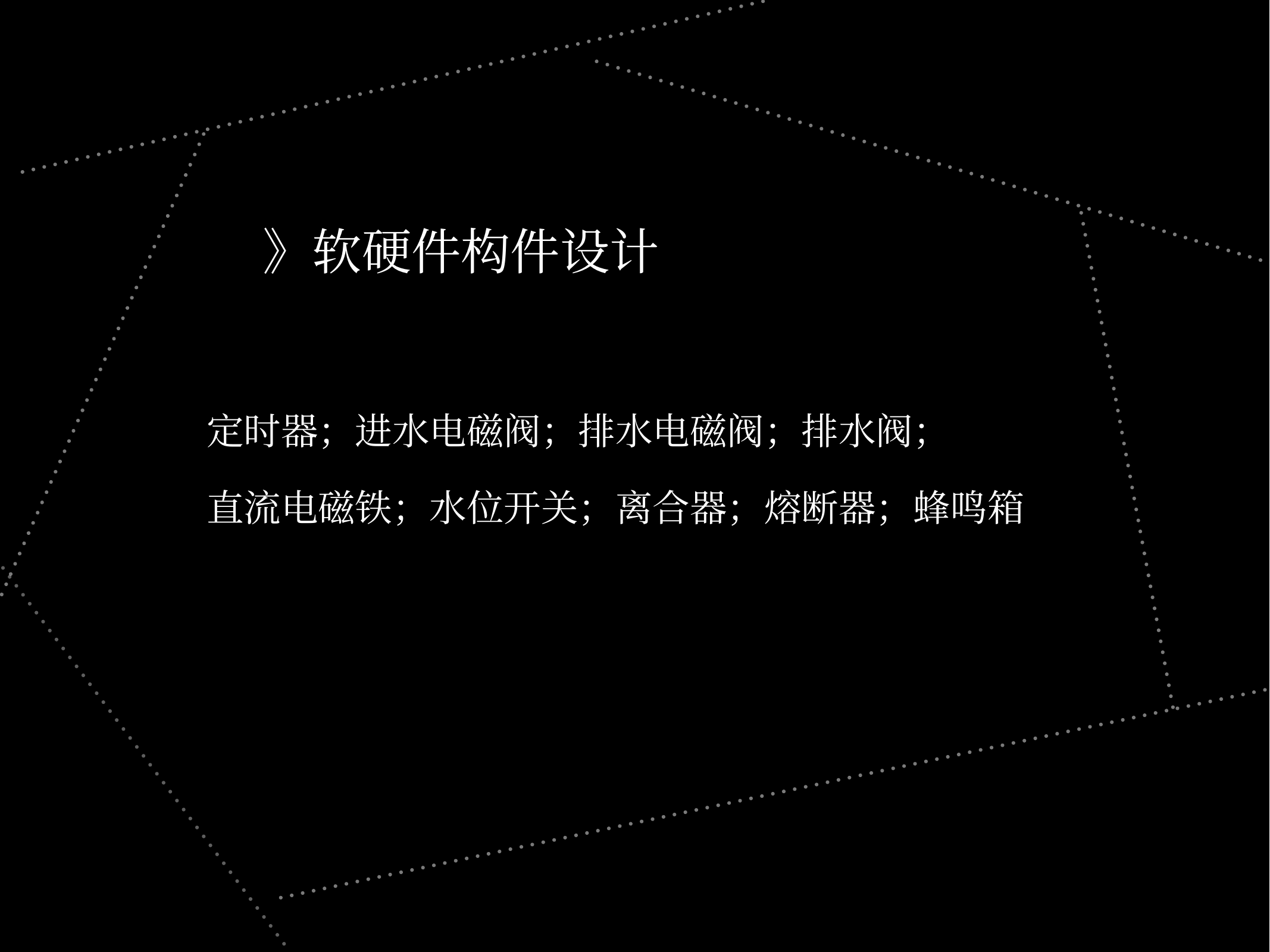

》软硬件构件设计

定时器；进水电磁阀；排水电磁阀；排水阀；
直流电磁铁；水位开关；离合器；熔断器；蜂鸣箱